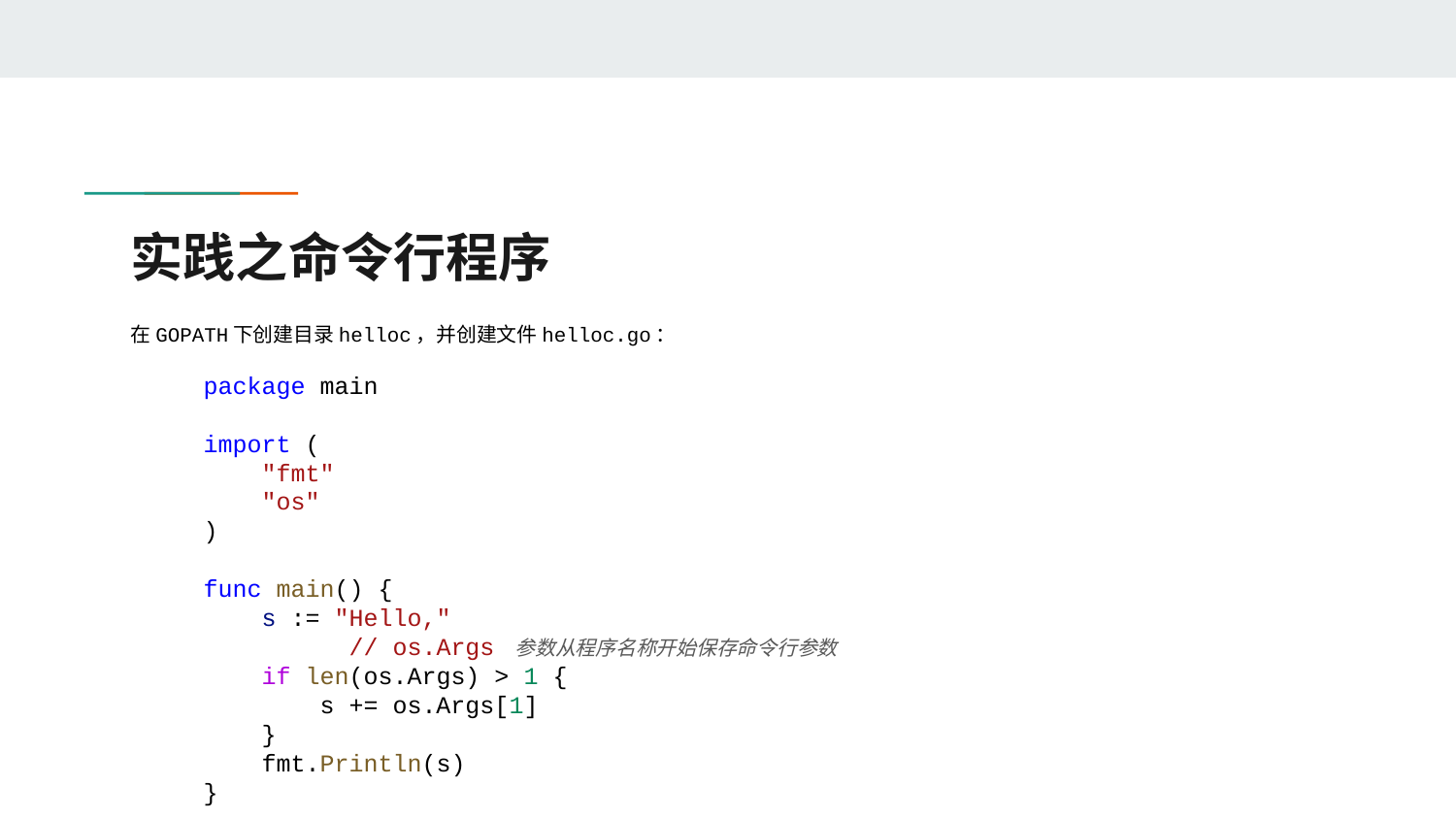

# 实践之命令行程序
在GOPATH下创建目录helloc，并创建文件helloc.go：

package main

import (
    "fmt"
    "os"
)

func main() {
    s := "Hello,"
	// os.Args 参数从程序名称开始保存命令行参数
    if len(os.Args) > 1 {
        s += os.Args[1]
    }
    fmt.Println(s)
}